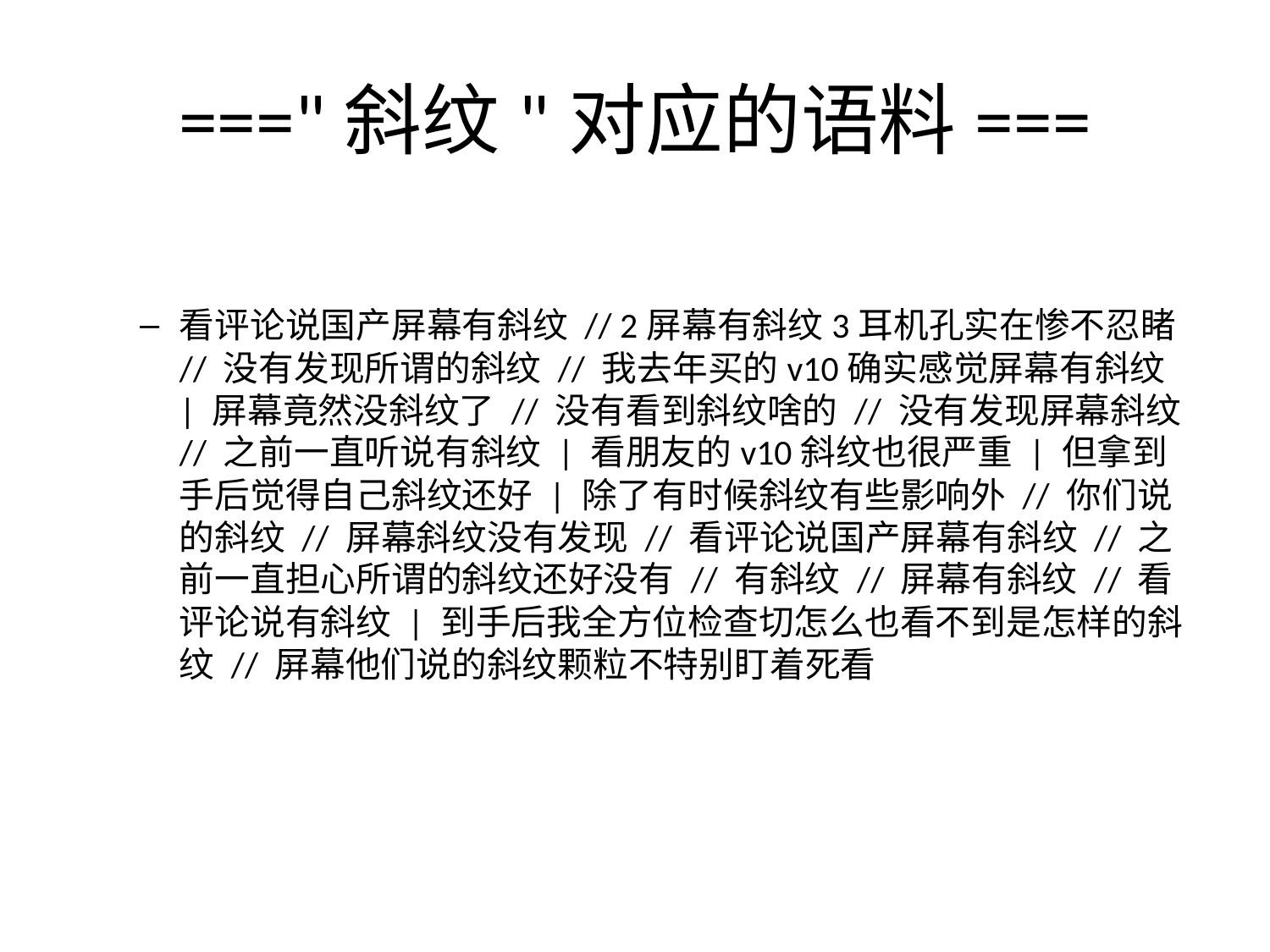

# ==="斜纹"对应的语料===

看评论说国产屏幕有斜纹 // 2屏幕有斜纹3耳机孔实在惨不忍睹 // 没有发现所谓的斜纹 // 我去年买的v10确实感觉屏幕有斜纹 | 屏幕竟然没斜纹了 // 没有看到斜纹啥的 // 没有发现屏幕斜纹 // 之前一直听说有斜纹 | 看朋友的v10斜纹也很严重 | 但拿到手后觉得自己斜纹还好 | 除了有时候斜纹有些影响外 // 你们说的斜纹 // 屏幕斜纹没有发现 // 看评论说国产屏幕有斜纹 // 之前一直担心所谓的斜纹还好没有 // 有斜纹 // 屏幕有斜纹 // 看评论说有斜纹 | 到手后我全方位检查切怎么也看不到是怎样的斜纹 // 屏幕他们说的斜纹颗粒不特别盯着死看